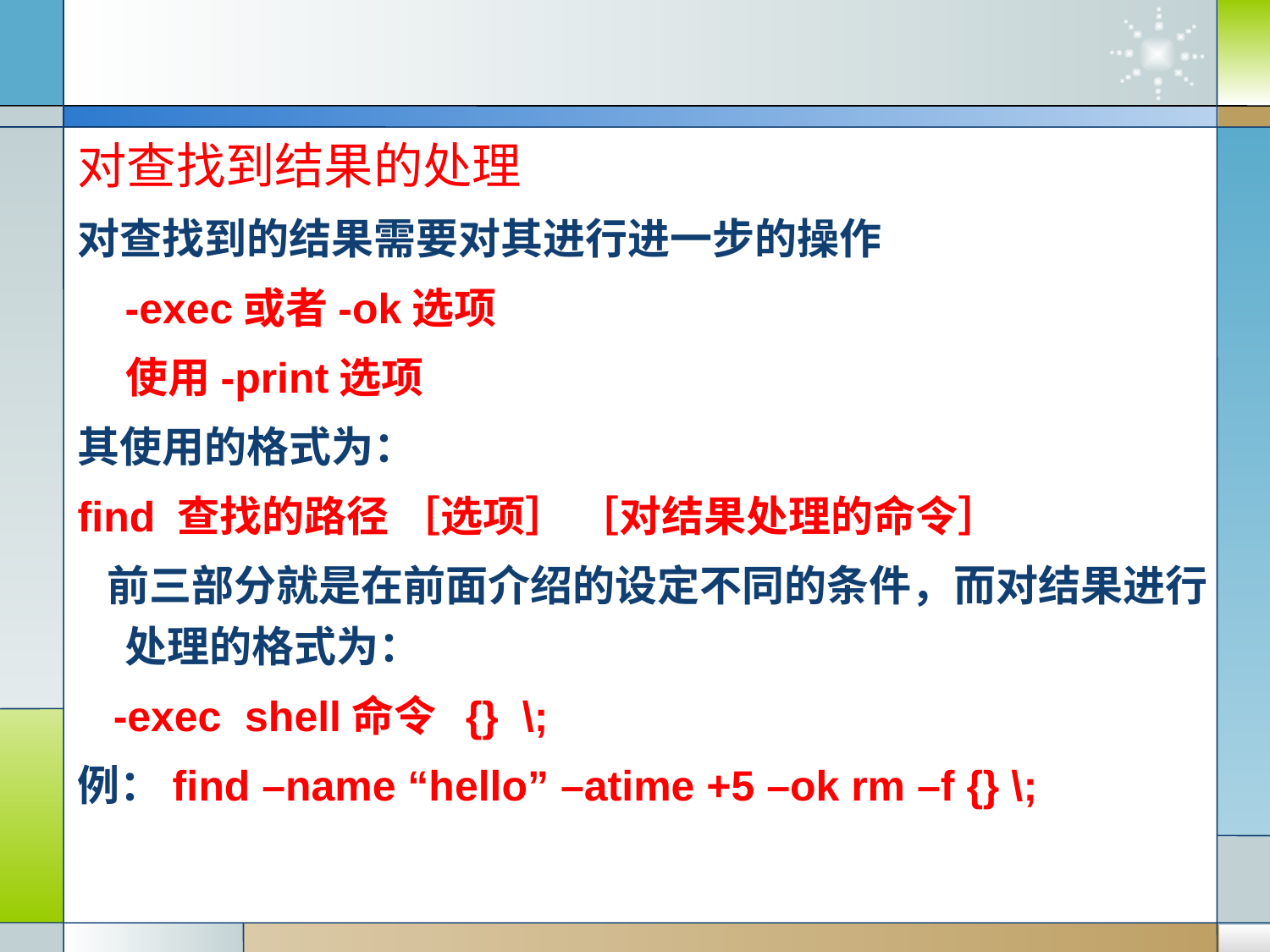

#
对查找到结果的处理
对查找到的结果需要对其进行进一步的操作
    -exec或者-ok选项
    使用-print选项
其使用的格式为：
find 查找的路径 ［选项］ ［对结果处理的命令］
  前三部分就是在前面介绍的设定不同的条件，而对结果进行处理的格式为：
   -exec  shell命令  {}  \;
例：find –name “hello” –atime +5 –ok rm –f {} \;
69